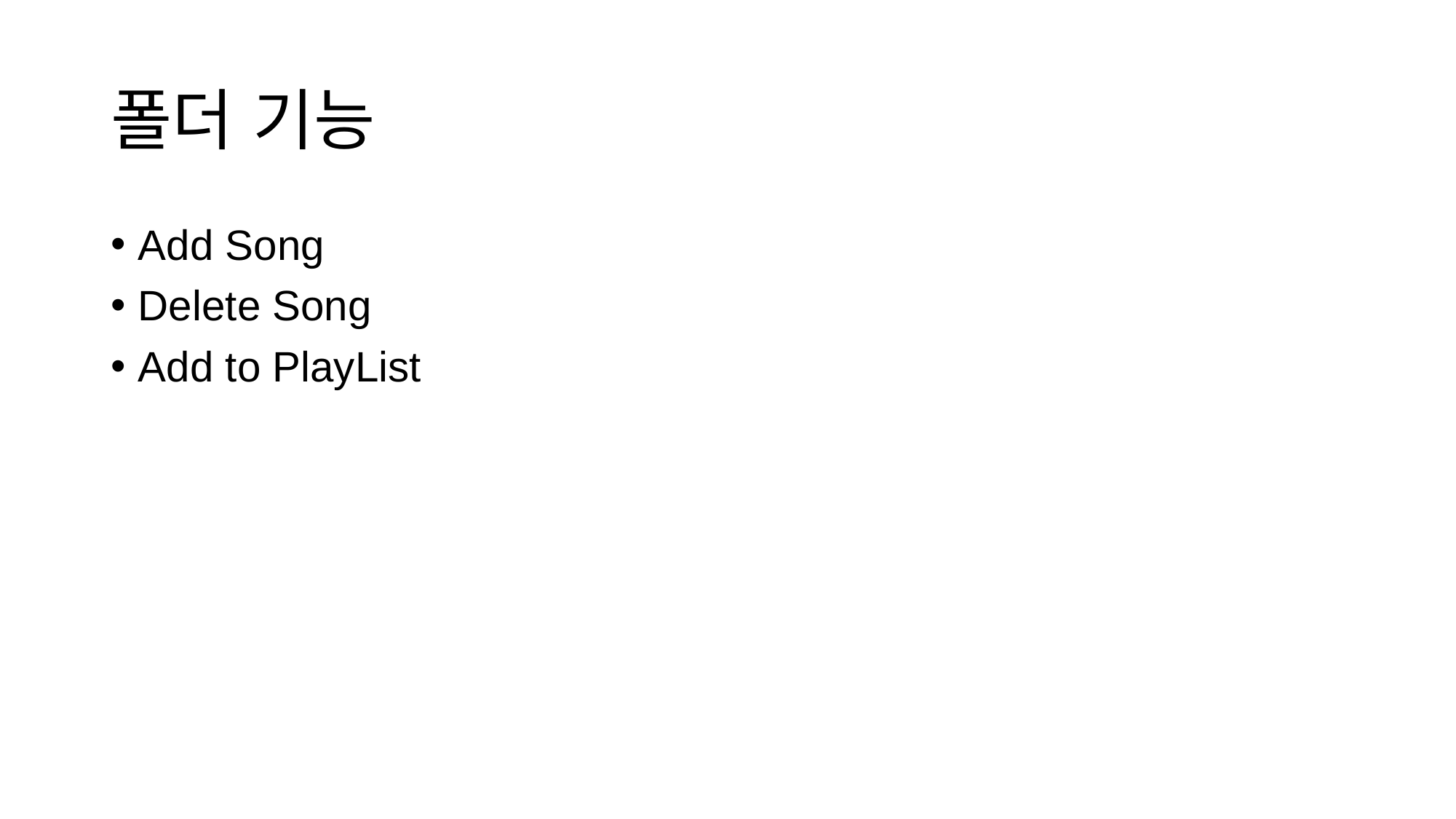

# 폴더 기능
Add Song
Delete Song
Add to PlayList